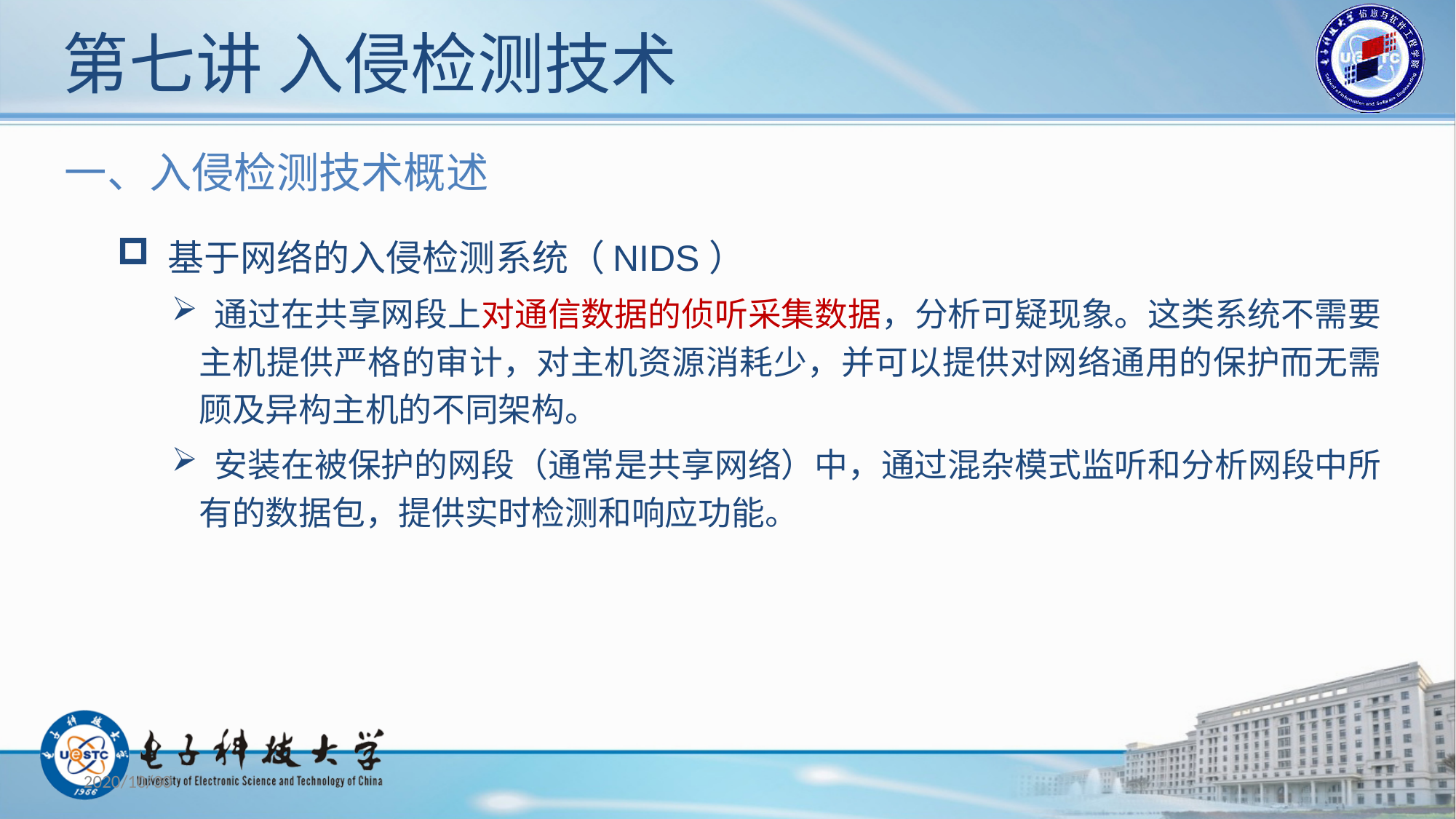

# 第七讲 入侵检测技术
一、入侵检测技术概述
 基于网络的入侵检测系统（NIDS）
 通过在共享网段上对通信数据的侦听采集数据，分析可疑现象。这类系统不需要主机提供严格的审计，对主机资源消耗少，并可以提供对网络通用的保护而无需顾及异构主机的不同架构。
 安装在被保护的网段（通常是共享网络）中，通过混杂模式监听和分析网段中所有的数据包，提供实时检测和响应功能。
2020/10/30